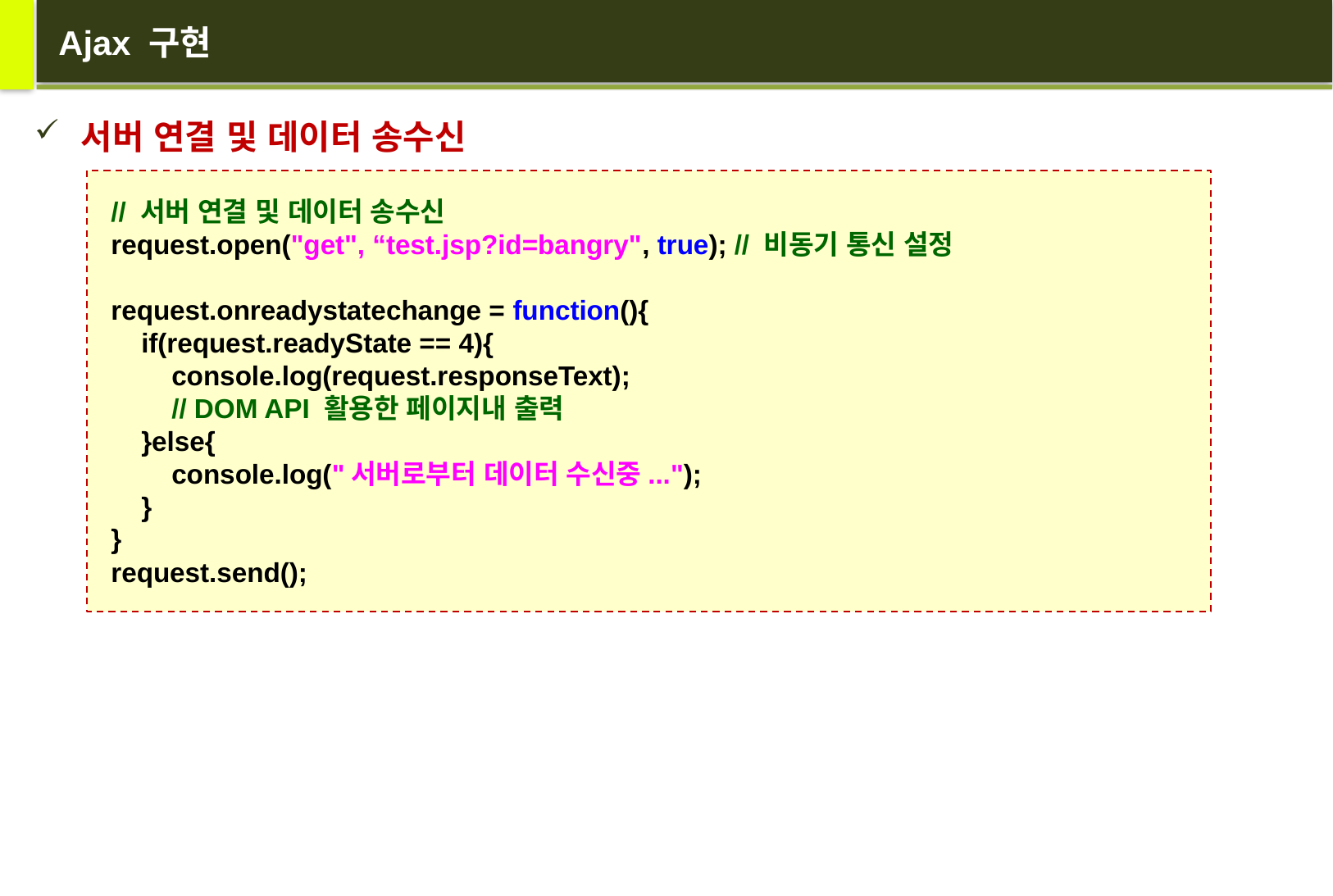

# Ajax 구현
서버 연결 및 데이터 송수신
// 서버 연결 및 데이터 송수신
request.open("get", “test.jsp?id=bangry", true); // 비동기 통신 설정

request.onreadystatechange = function(){
    if(request.readyState == 4){
        console.log(request.responseText);
        // DOM API 활용한 페이지내 출력
    }else{
        console.log("서버로부터 데이터 수신중...");
    }
}
request.send();